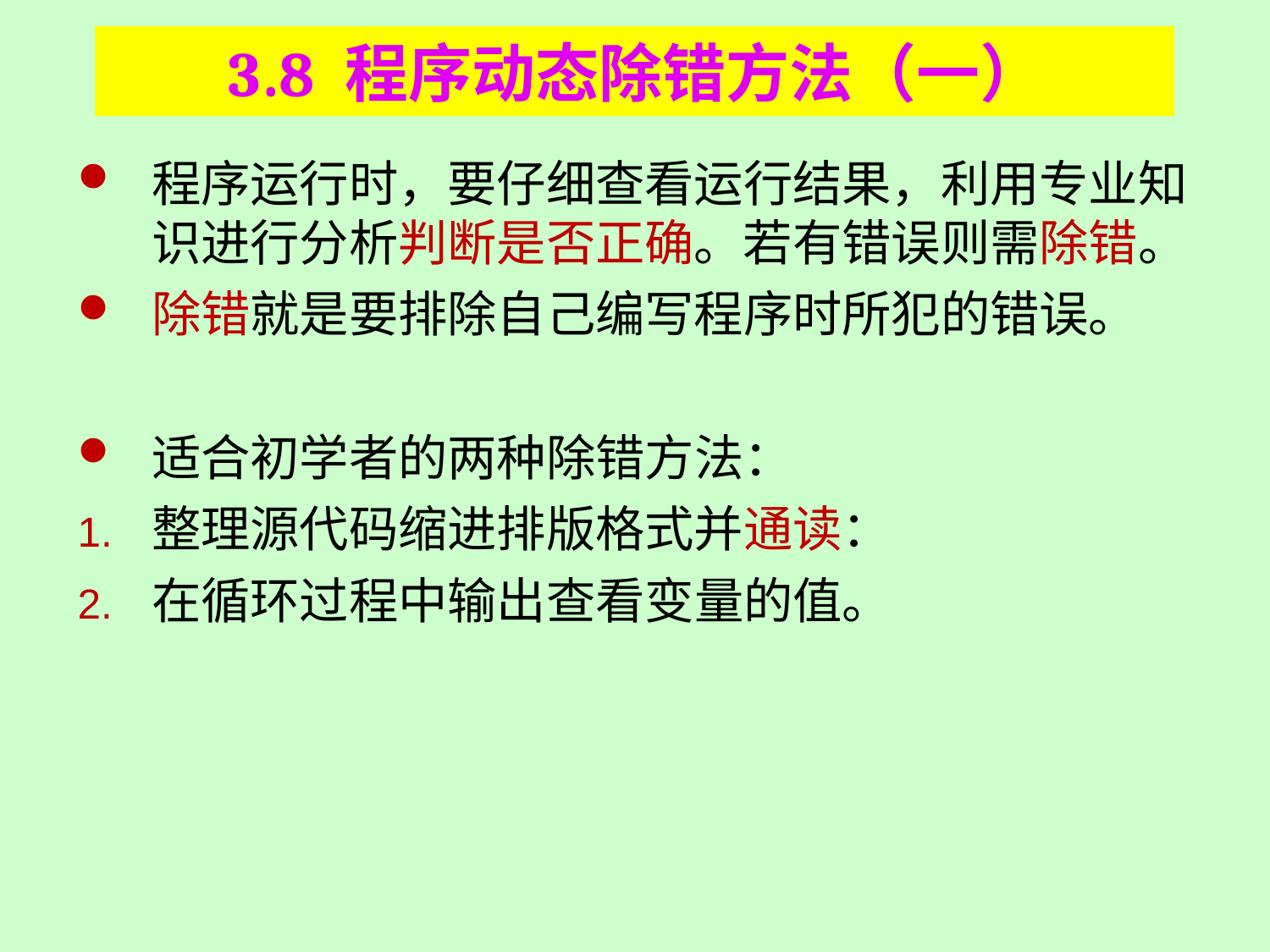

# 3.8 程序动态除错方法（一）
程序运行时，要仔细查看运行结果，利用专业知识进行分析判断是否正确。若有错误则需除错。
除错就是要排除自己编写程序时所犯的错误。

适合初学者的两种除错方法：
整理源代码缩进排版格式并通读：
在循环过程中输出查看变量的值。
86